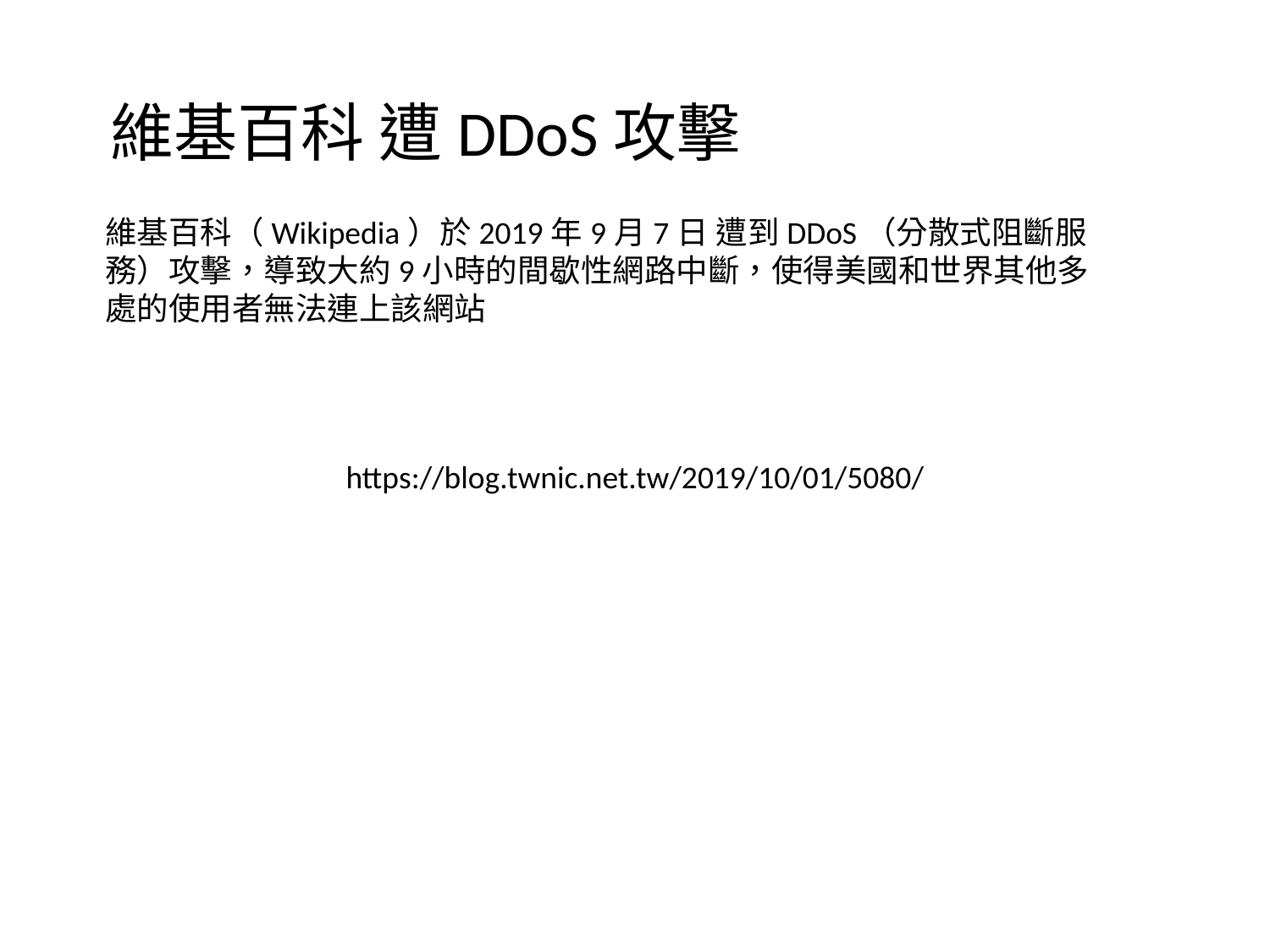

維基百科 遭DDoS攻擊
維基百科（Wikipedia）於2019年9月7日 遭到DDoS（分散式阻斷服務）攻擊，導致大約9小時的間歇性網路中斷，使得美國和世界其他多處的使用者無法連上該網站
https://blog.twnic.net.tw/2019/10/01/5080/